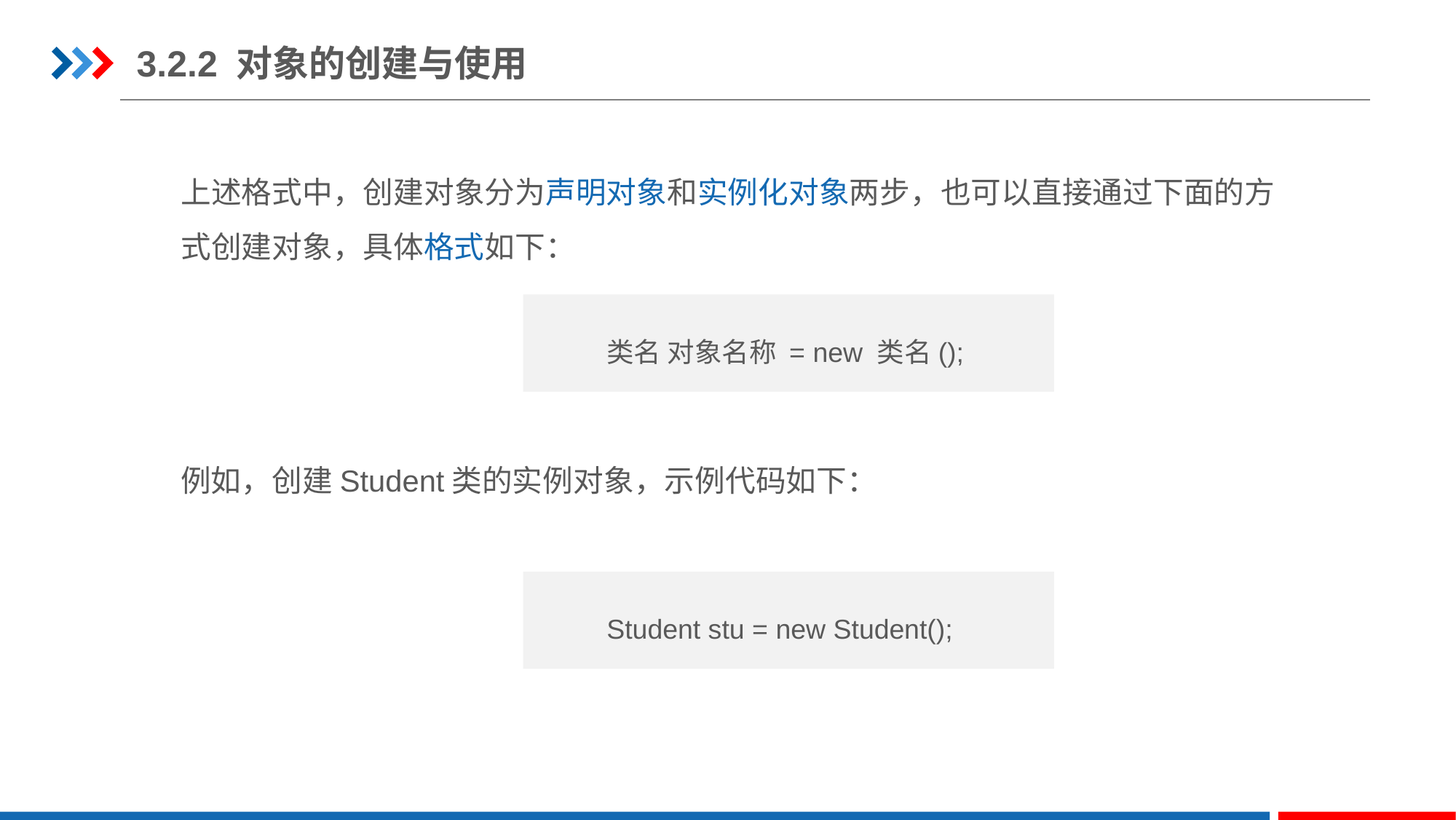

3.2.2 对象的创建与使用
上述格式中，创建对象分为声明对象和实例化对象两步，也可以直接通过下面的方式创建对象，具体格式如下：
类名 对象名称 = new 类名();
例如，创建Student类的实例对象，示例代码如下：
Student stu = new Student();